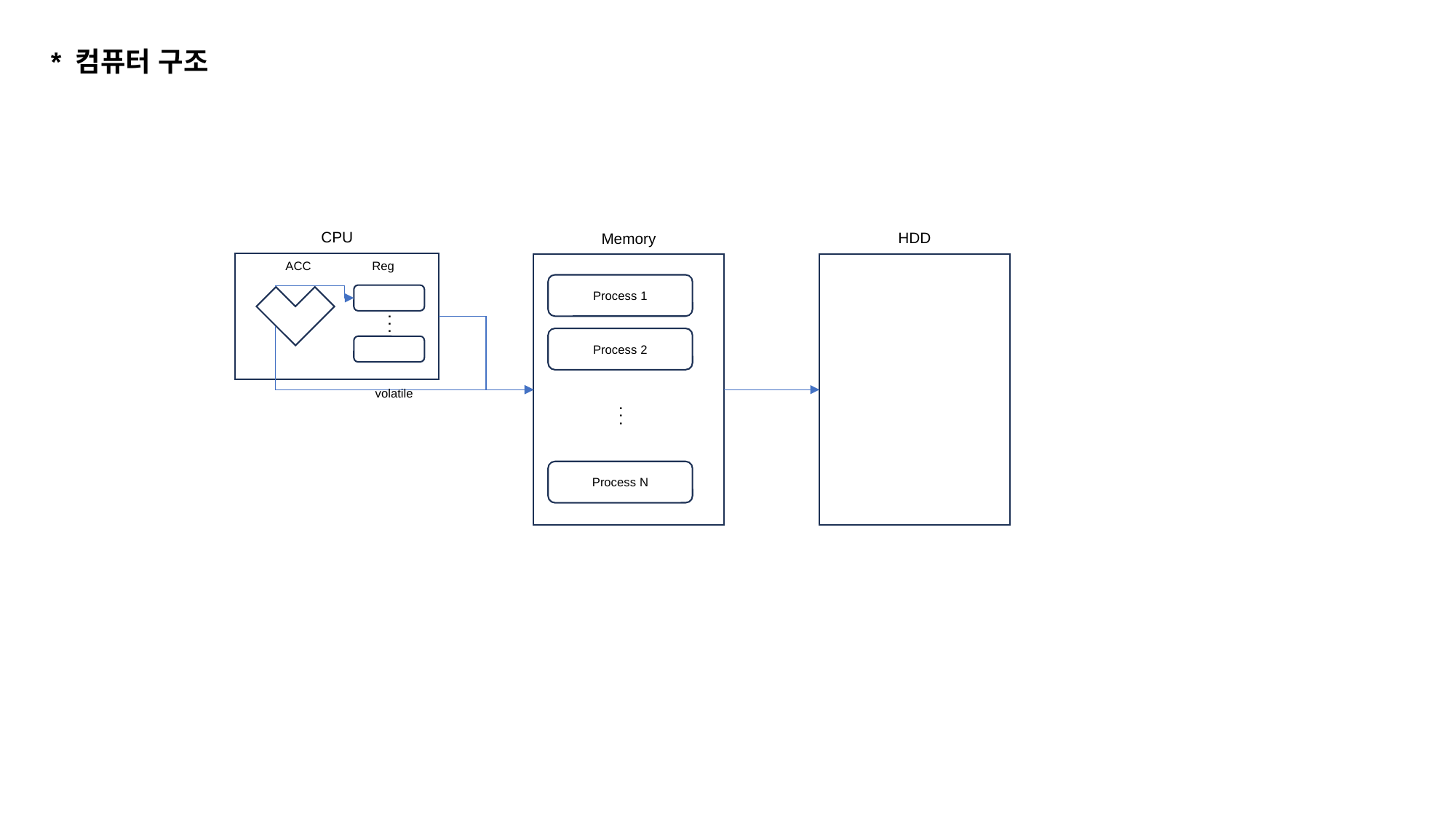

* 컴퓨터 구조
CPU

ACC
Reg

· · ·

HDD
Memory

Process 1
Process 2
volatile
· · ·
Process N